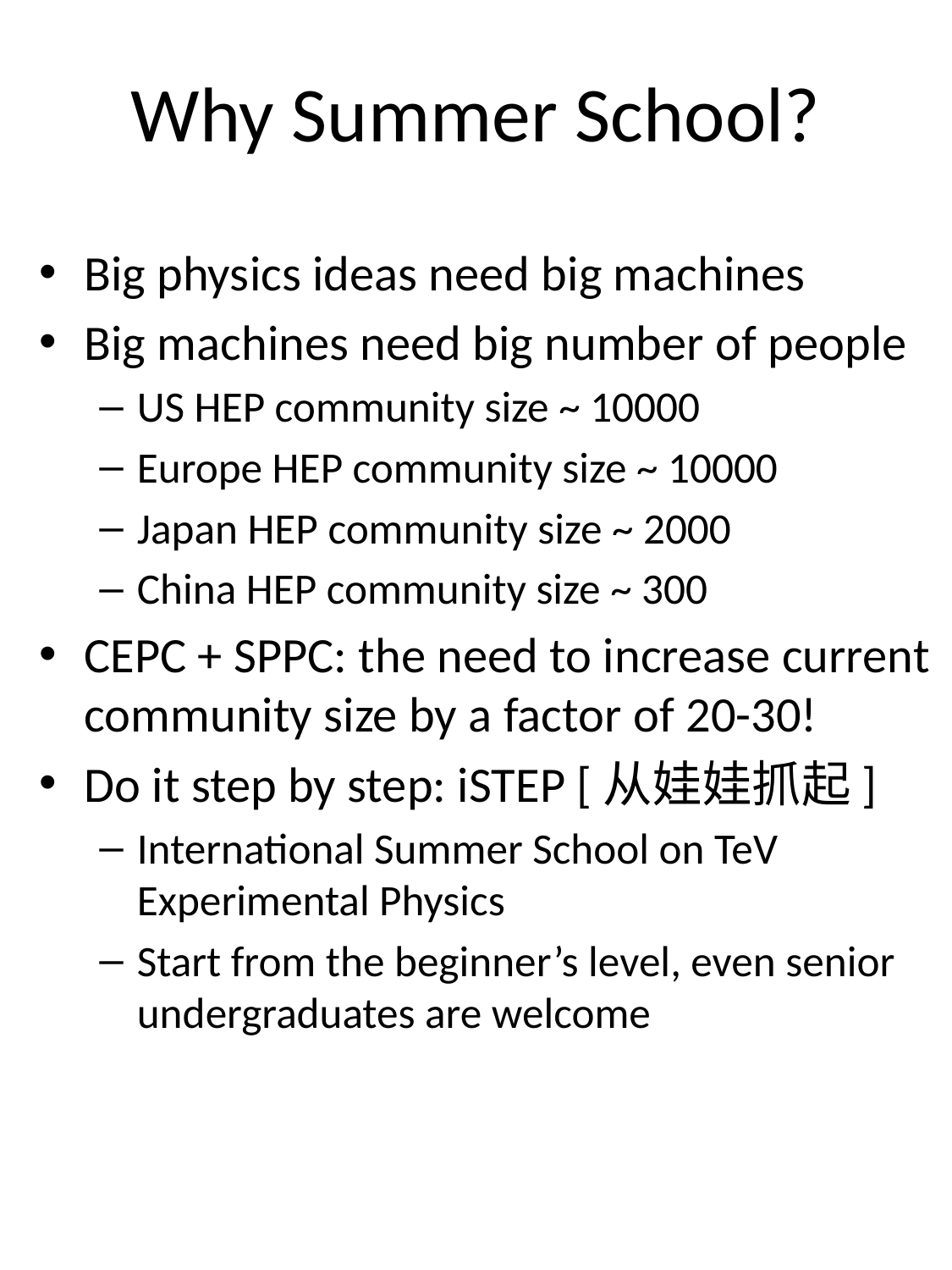

# Why Summer School?
Big physics ideas need big machines
Big machines need big number of people
US HEP community size ~ 10000
Europe HEP community size ~ 10000
Japan HEP community size ~ 2000
China HEP community size ~ 300
CEPC + SPPC: the need to increase current community size by a factor of 20-30!
Do it step by step: iSTEP [从娃娃抓起]
International Summer School on TeV Experimental Physics
Start from the beginner’s level, even senior undergraduates are welcome